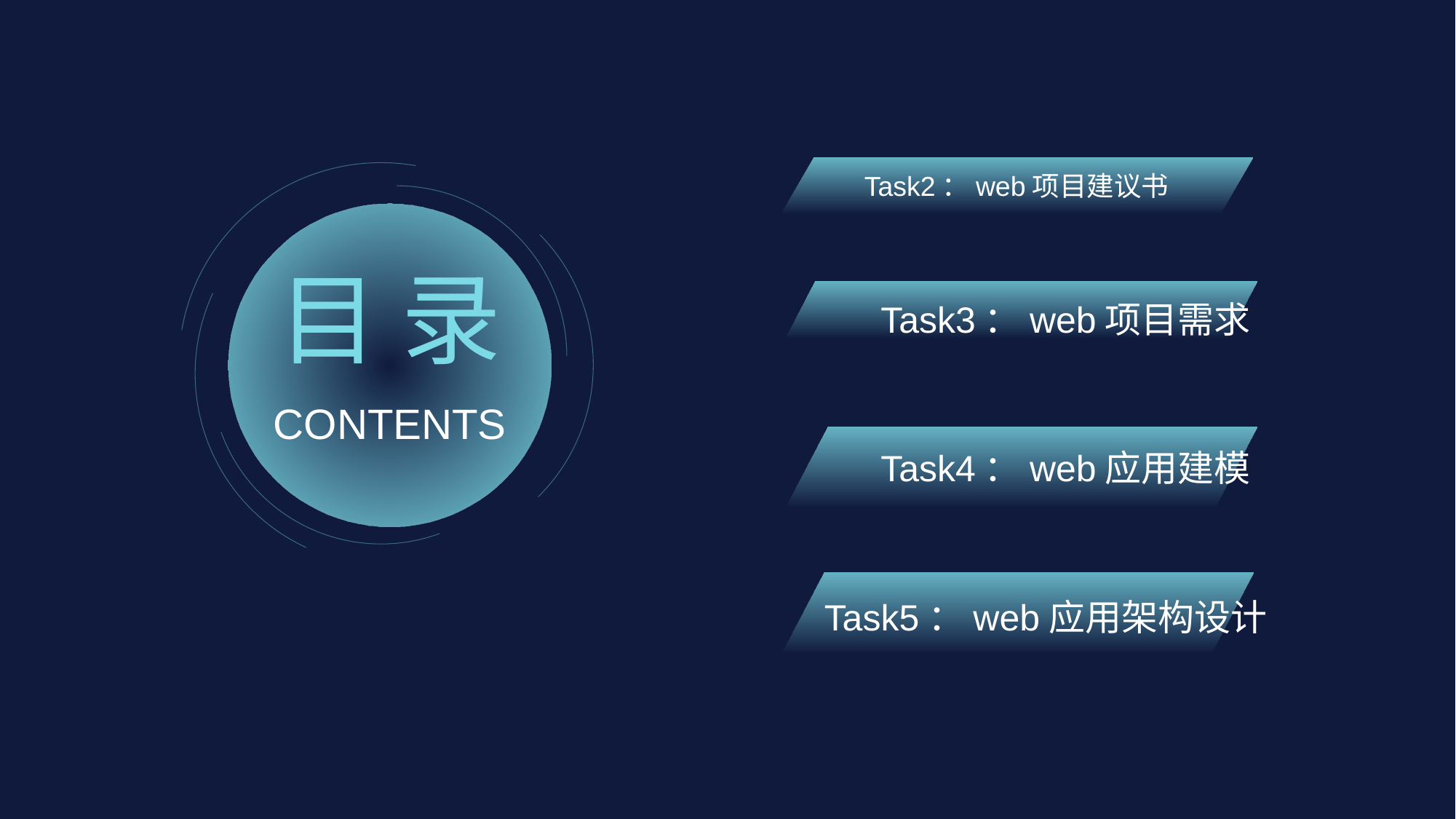

Task2：web项目建议书

目 录

Task3：web项目需求

CONTENTS

Task4：web应用建模

Task5：web应用架构设计